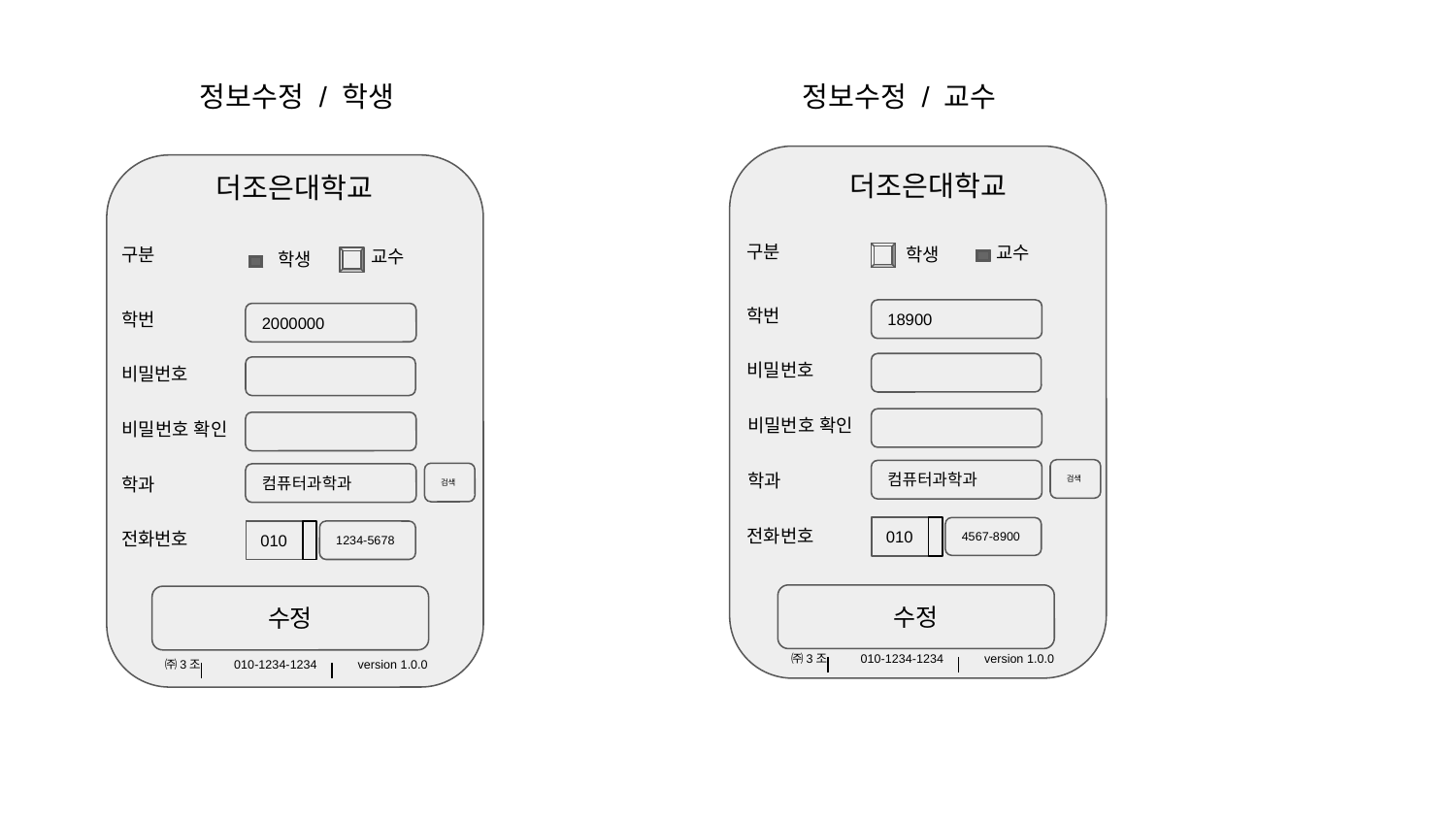

정보수정 / 학생
정보수정 / 교수

더조은대학교

더조은대학교
구분
교수

학생

구분
교수

학생

학번
학번
18900
2000000
비밀번호
비밀번호

비밀번호 확인
비밀번호 확인

학과
검색
컴퓨터과학과
학과
검색
컴퓨터과학과
전화번호
전화번호
010

4567-8900
010

1234-5678
수정
수정
㈜3조         010-1234-1234            version 1.0.0
㈜3조         010-1234-1234            version 1.0.0